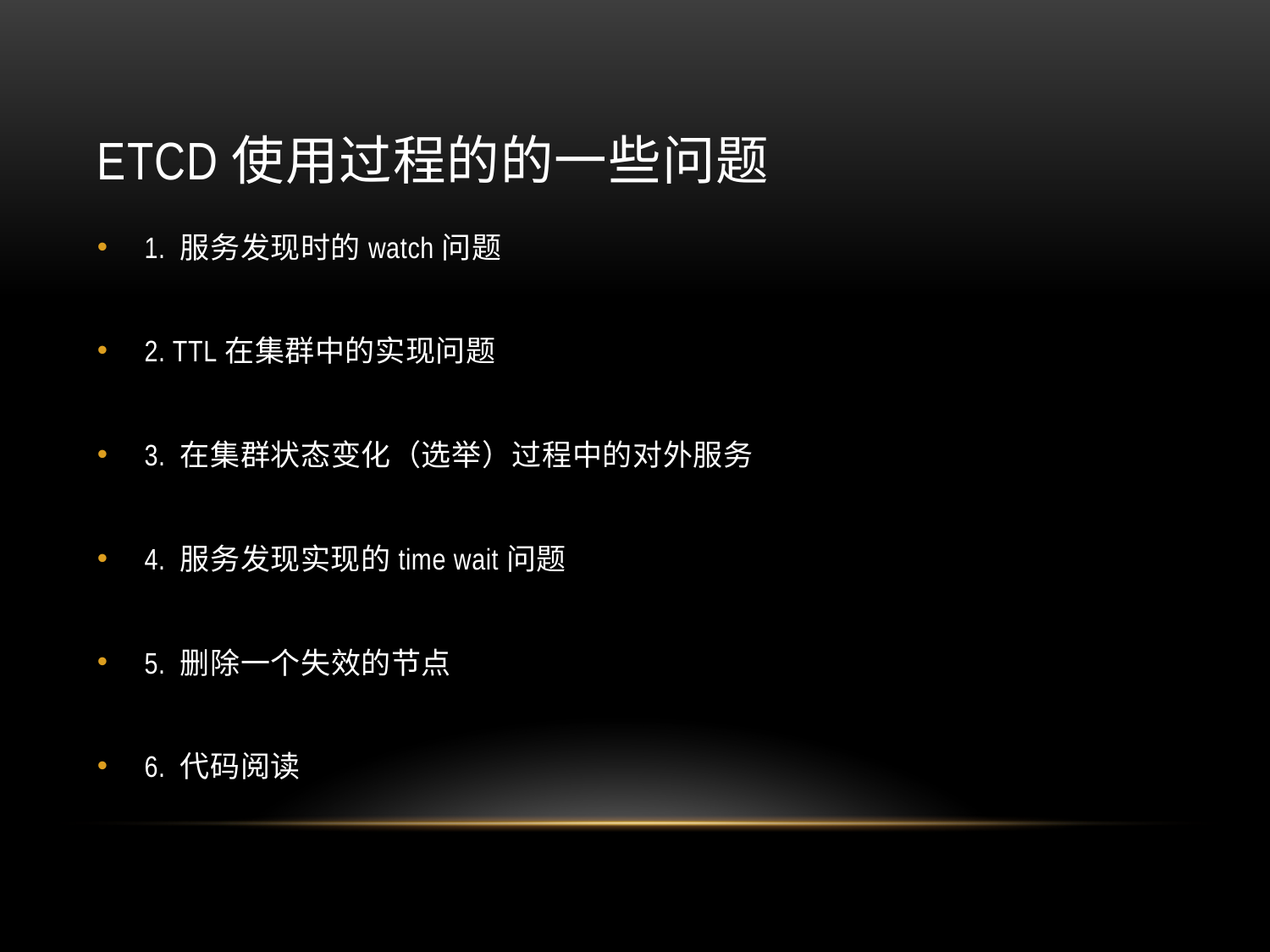

# ETCD使用过程的的一些问题
1. 服务发现时的watch问题

2. TTL在集群中的实现问题

3. 在集群状态变化（选举）过程中的对外服务

4. 服务发现实现的time wait问题

5. 删除一个失效的节点

6. 代码阅读